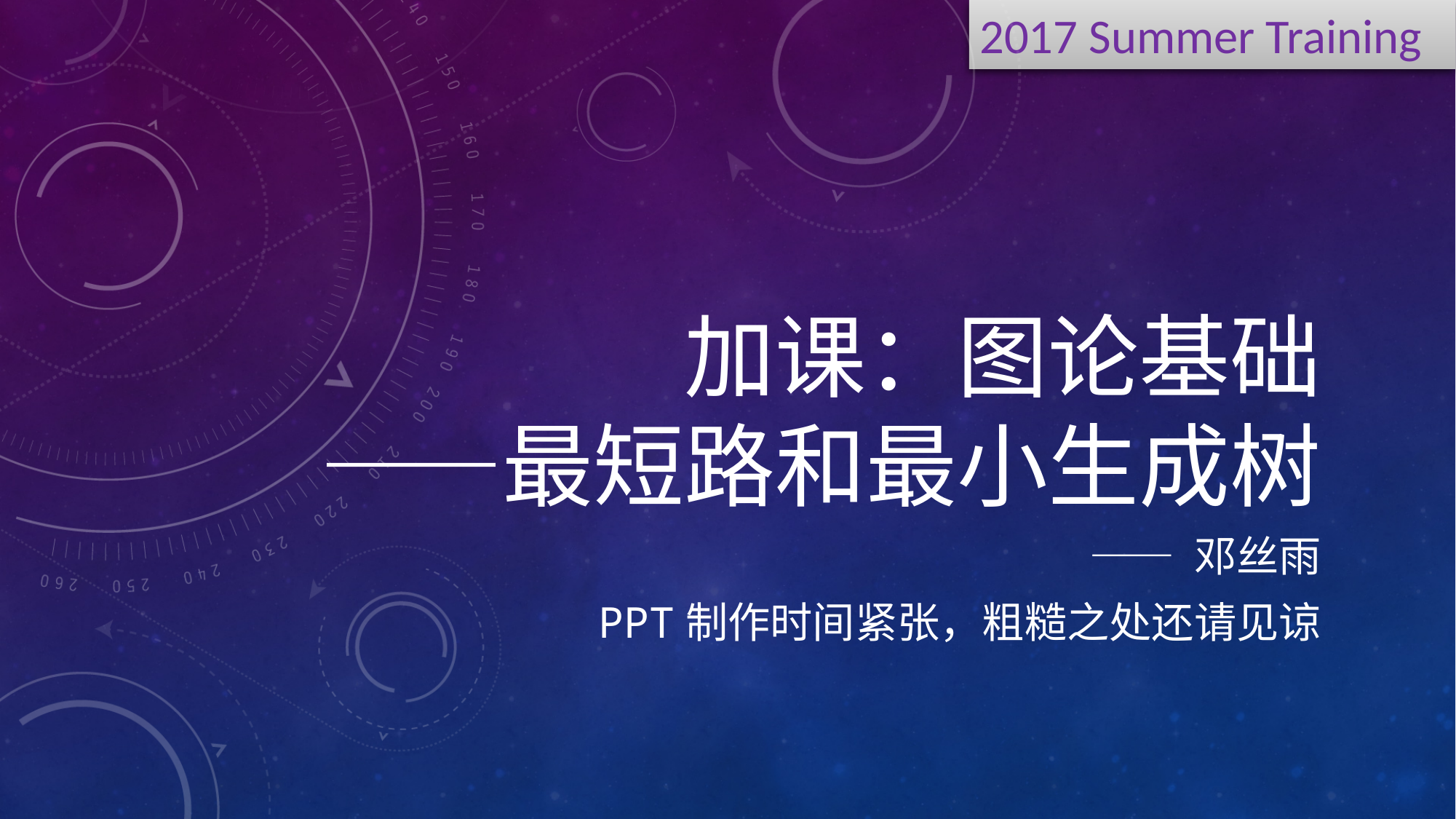

# 加课：图论基础 ——最短路和最小生成树
—— 邓丝雨
Ppt制作时间紧张，粗糙之处还请见谅